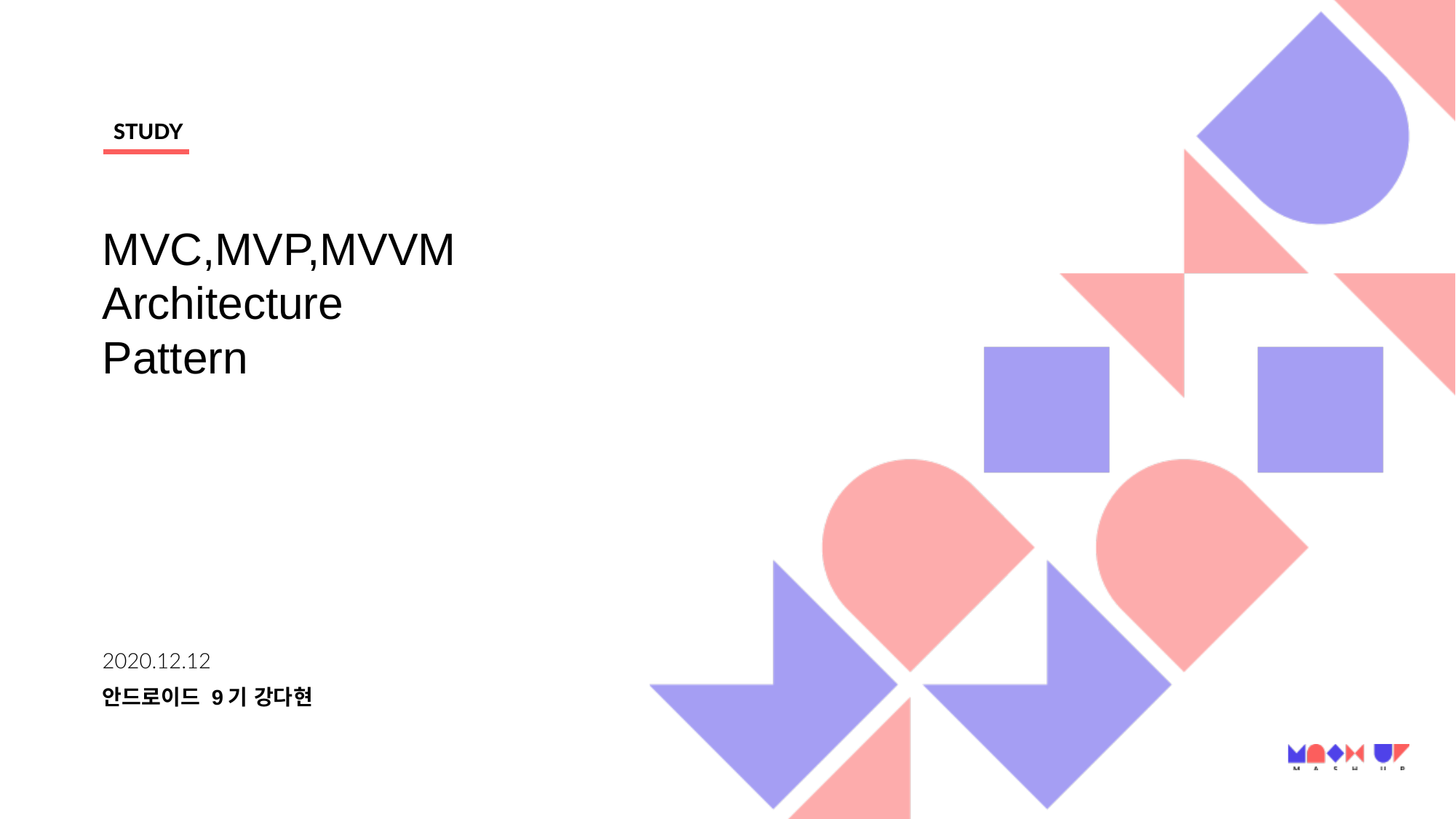

STUDY
# MVC,MVP,MVVM Architecture Pattern
2020.12.12

안드로이드 9기 강다현